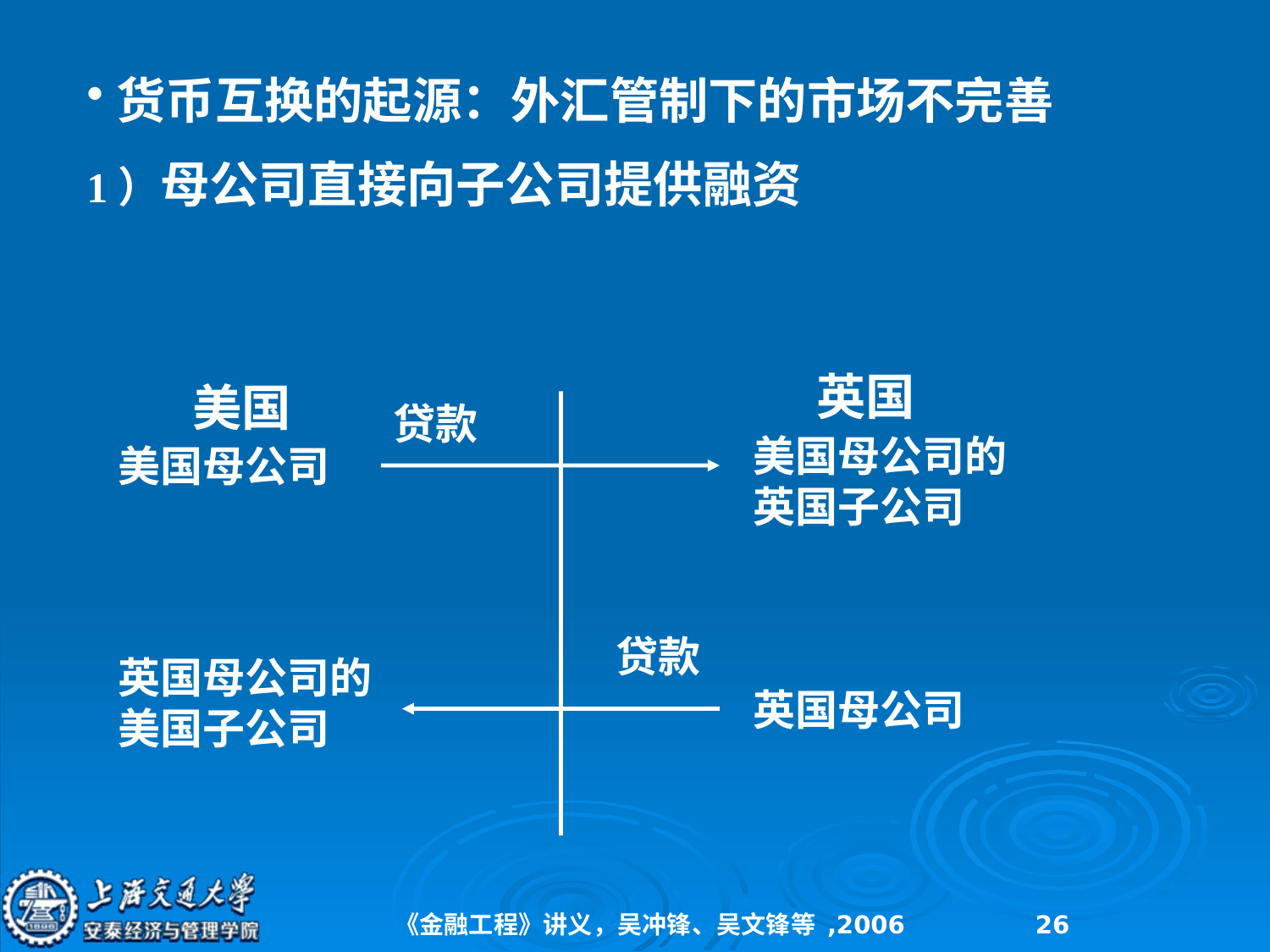

货币互换的起源：外汇管制下的市场不完善
1）母公司直接向子公司提供融资
英国
美国
贷款

美国母公司的英国子公司
美国母公司

贷款
英国母公司的美国子公司
英国母公司